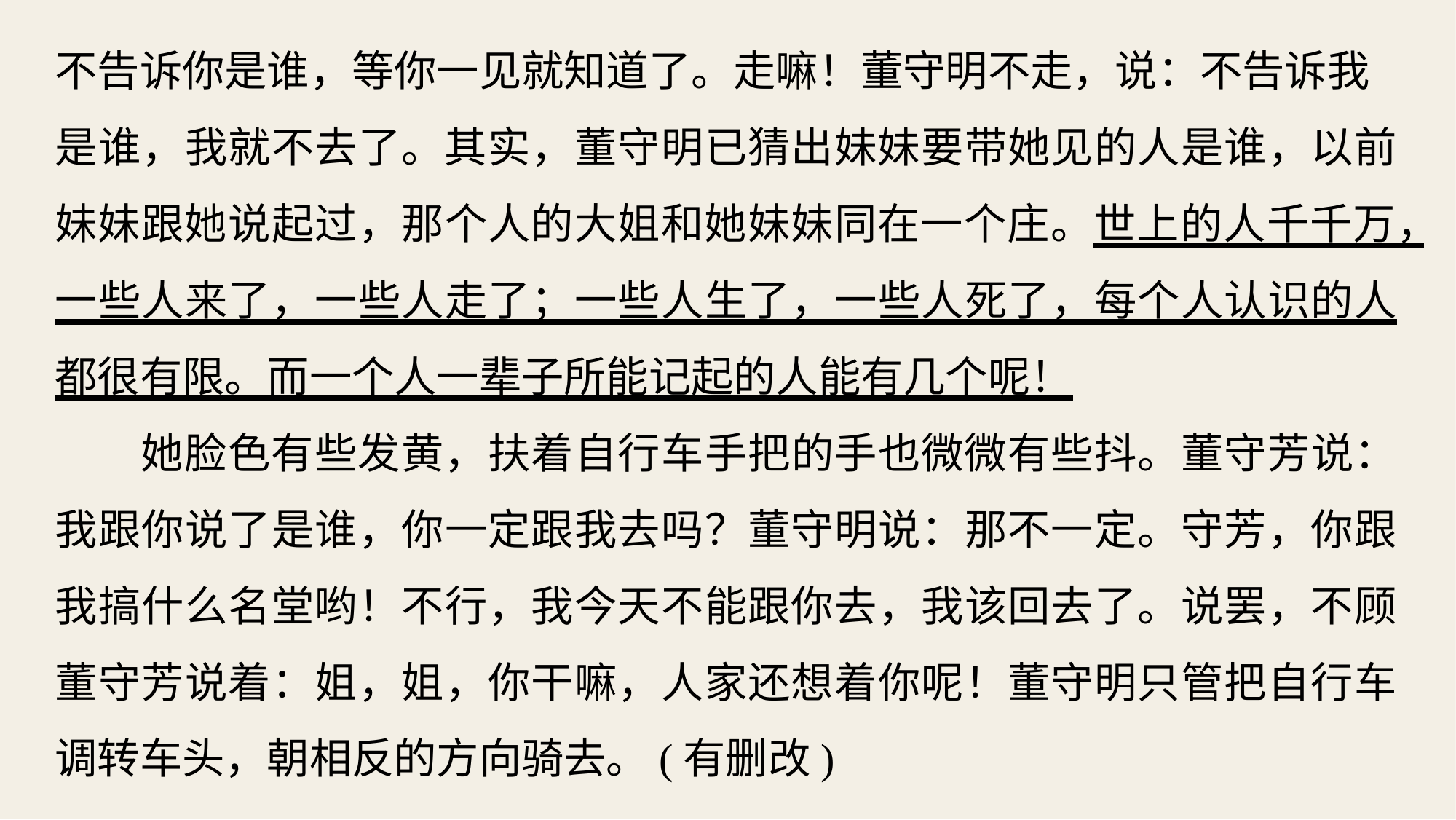

不告诉你是谁，等你一见就知道了。走嘛！董守明不走，说：不告诉我
是谁，我就不去了。其实，董守明已猜出妹妹要带她见的人是谁，以前妹妹跟她说起过，那个人的大姐和她妹妹同在一个庄。世上的人千千万，一些人来了，一些人走了；一些人生了，一些人死了，每个人认识的人都很有限。而一个人一辈子所能记起的人能有几个呢！
她脸色有些发黄，扶着自行车手把的手也微微有些抖。董守芳说：我跟你说了是谁，你一定跟我去吗？董守明说：那不一定。守芳，你跟我搞什么名堂哟！不行，我今天不能跟你去，我该回去了。说罢，不顾董守芳说着：姐，姐，你干嘛，人家还想着你呢！董守明只管把自行车调转车头，朝相反的方向骑去。(有删改)